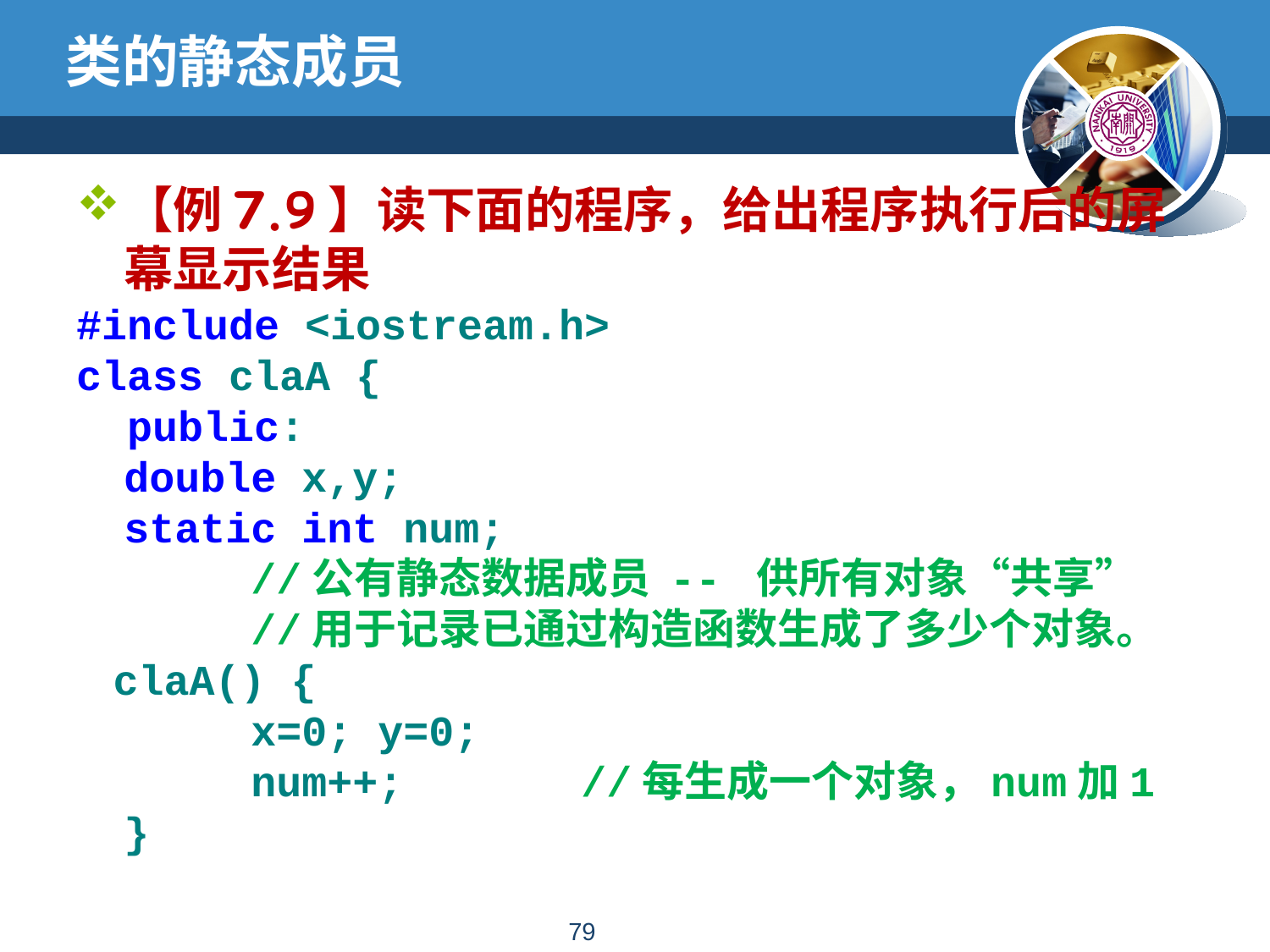

# 类的静态成员
【例7.9】读下面的程序，给出程序执行后的屏幕显示结果
#include <iostream.h>
class claA {
  public:
	double x,y;
	static int num;
		//公有静态数据成员 -- 供所有对象“共享”
		//用于记录已通过构造函数生成了多少个对象。
  claA() {
		x=0;	y=0;
		num++;       //每生成一个对象，num加1
	}
79